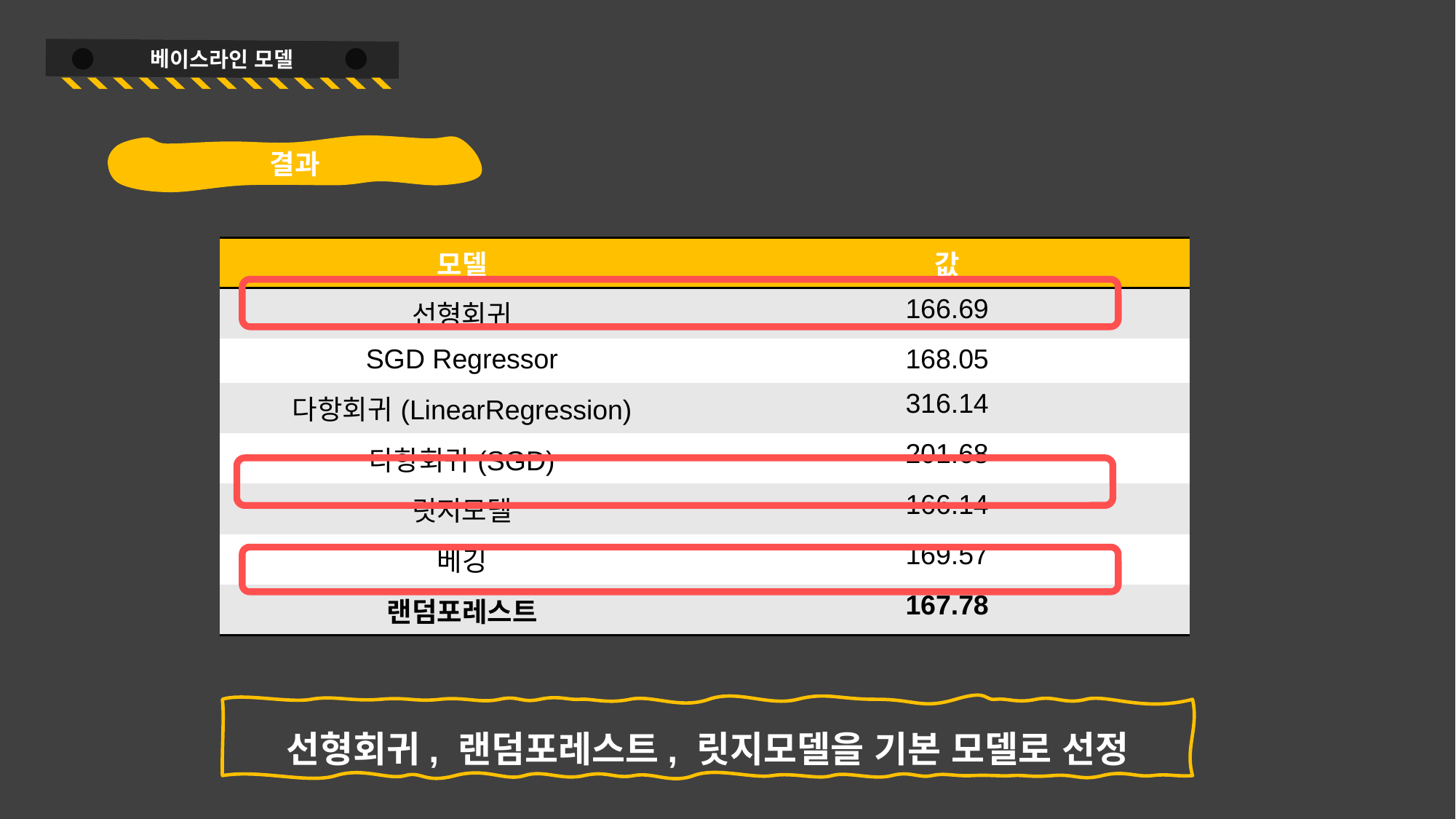

베이스라인 모델

결과
| 모델 | 값 |
| --- | --- |
| 선형회귀 | 166.69 |
| SGD Regressor | 168.05 |
| 다항회귀(LinearRegression) | 316.14 |
| 다항회귀(SGD) | 201.68 |
| 릿지모델 | 166.14 |
| 베깅 | 169.57 |
| 랜덤포레스트 | 167.78 |

선형회귀, 랜덤포레스트, 릿지모델을 기본 모델로 선정